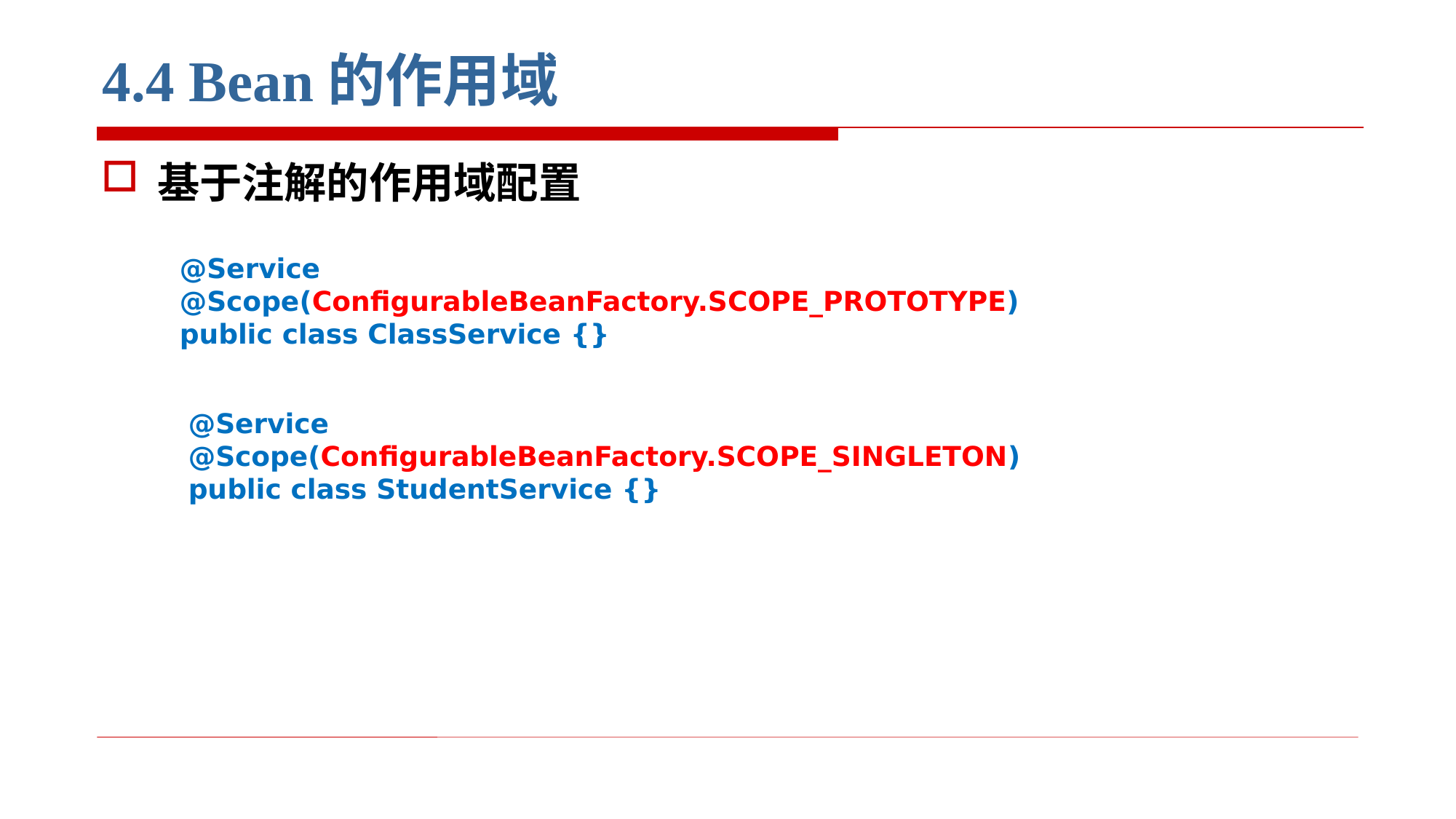

# 4.4 Bean的作用域
基于注解的作用域配置
@Service
@Scope(ConfigurableBeanFactory.SCOPE_PROTOTYPE)
public class ClassService {}
@Service
@Scope(ConfigurableBeanFactory.SCOPE_SINGLETON)
public class StudentService {}
24